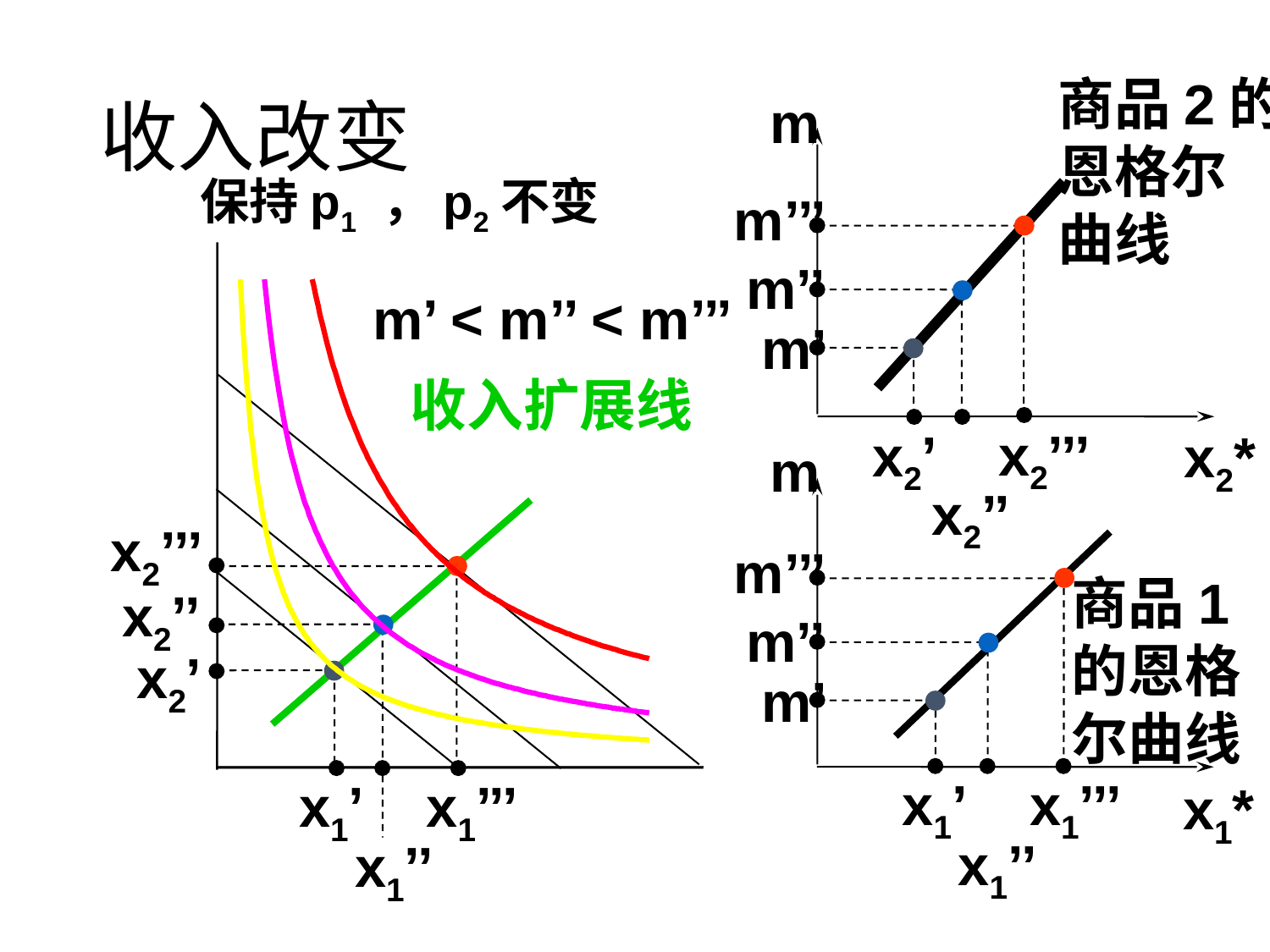

# 收入改变
商品2的
恩格尔
曲线
m

x
2

x

1
保持p1 ，p2不变
m’’’

m’’

m’ < m’’ < m’’’

m’

收入扩展线

x2’’’
x2’
x2*

m
x2’’

x2’’’
m’’’

商品1的恩格尔曲线

x2’’

m’’

x2’

m’

x1’
x1’’’
x1’
x1’’’

x1*
x1’’
x1’’